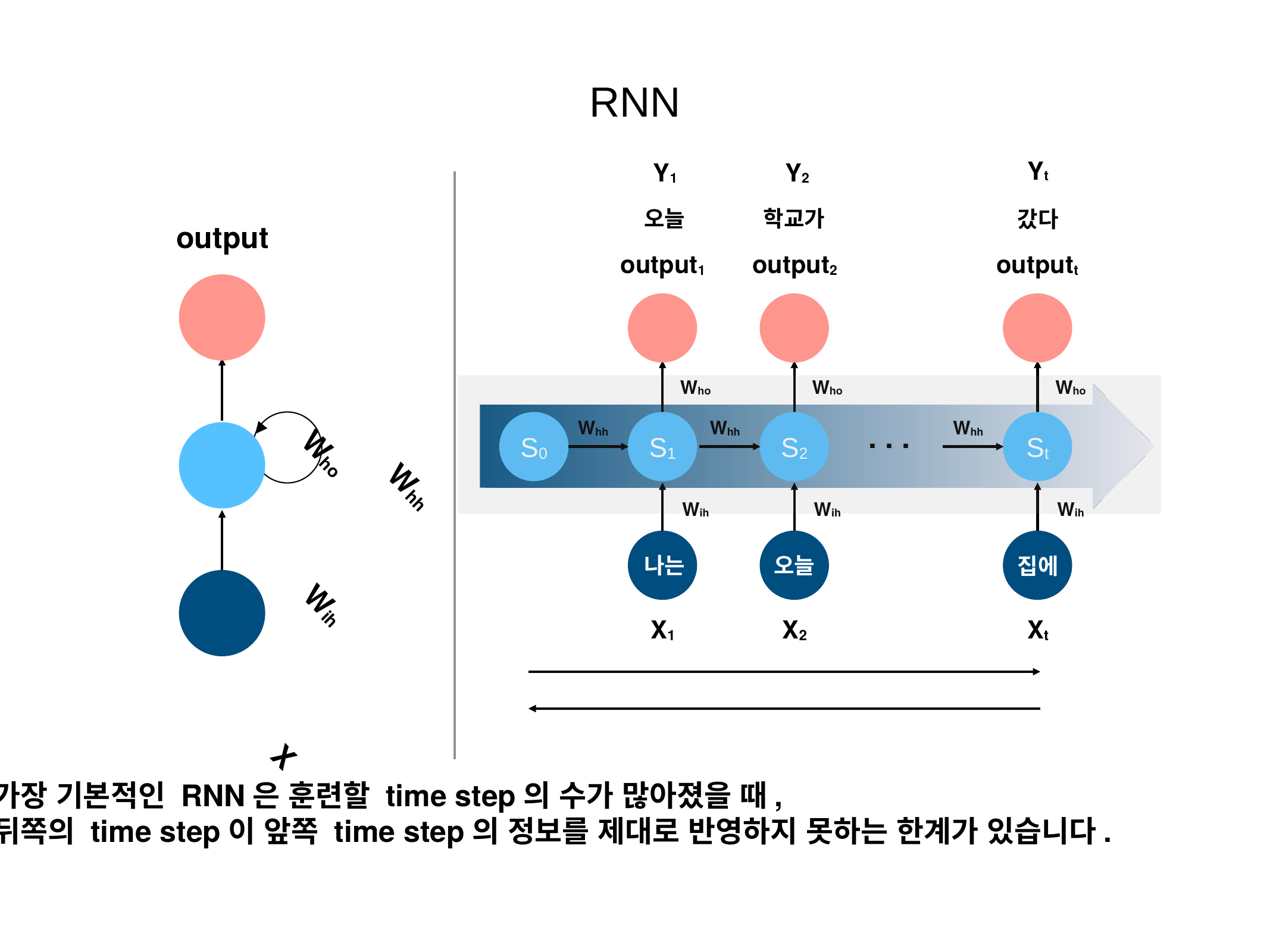

RNN
Yt
Y1
Y2

오늘
학교가
갔다
output
output1
outputt

S0
S1

Who
Whh
Wih
X1
output2

S2

Who
Whh
Wih
X2

St

Who
Whh
Wih
Xt
. . .

Who
Whh
Wih
X

나는
오늘
집에

가장 기본적인 RNN은 훈련할 time step의 수가 많아졌을 때,
뒤쪽의 time step이 앞쪽 time step의 정보를 제대로 반영하지 못하는 한계가 있습니다.